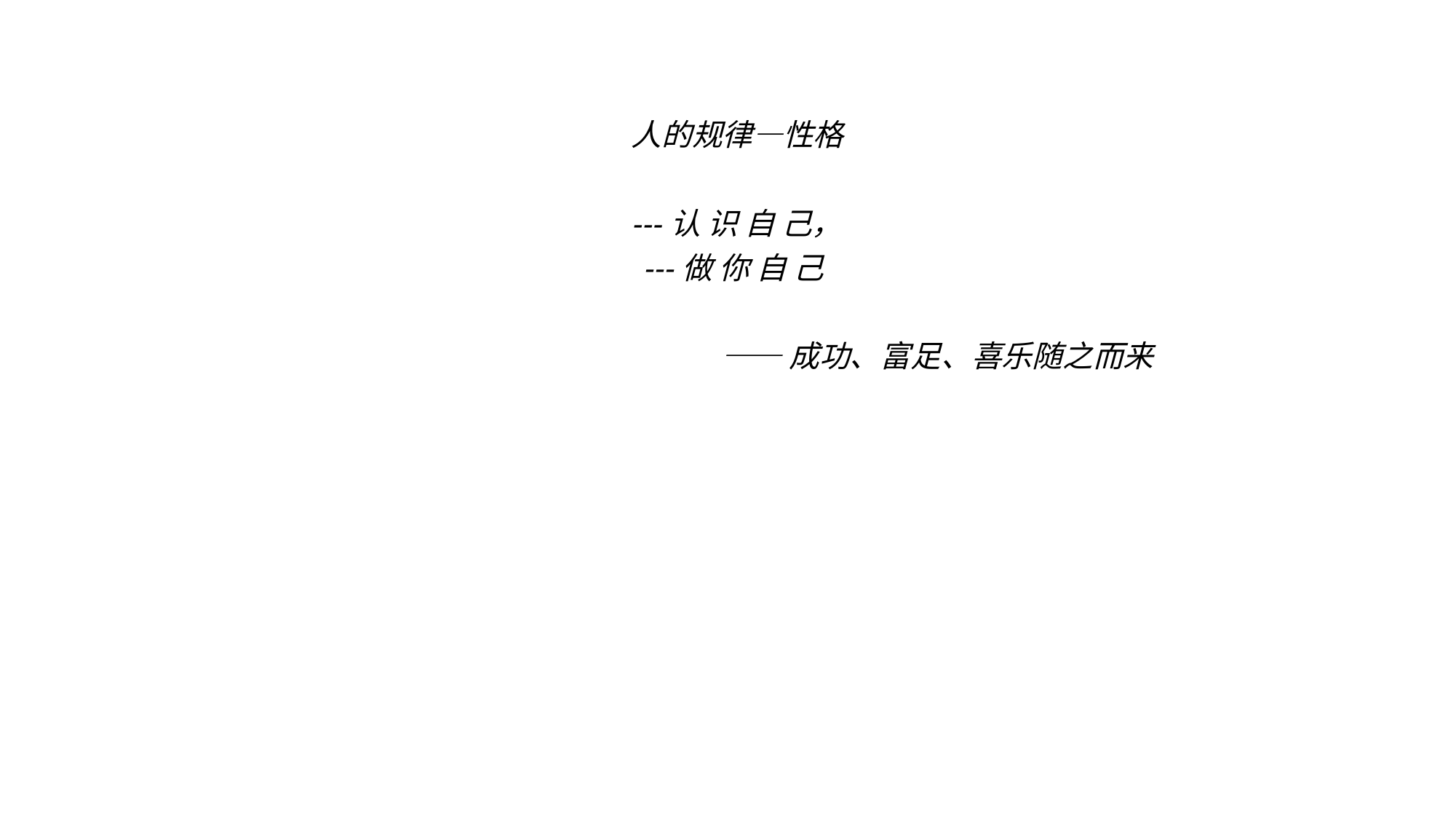

人的规律—性格

---认 识 自 己，
---做 你 自 己

					——成功、富足、喜乐随之而来